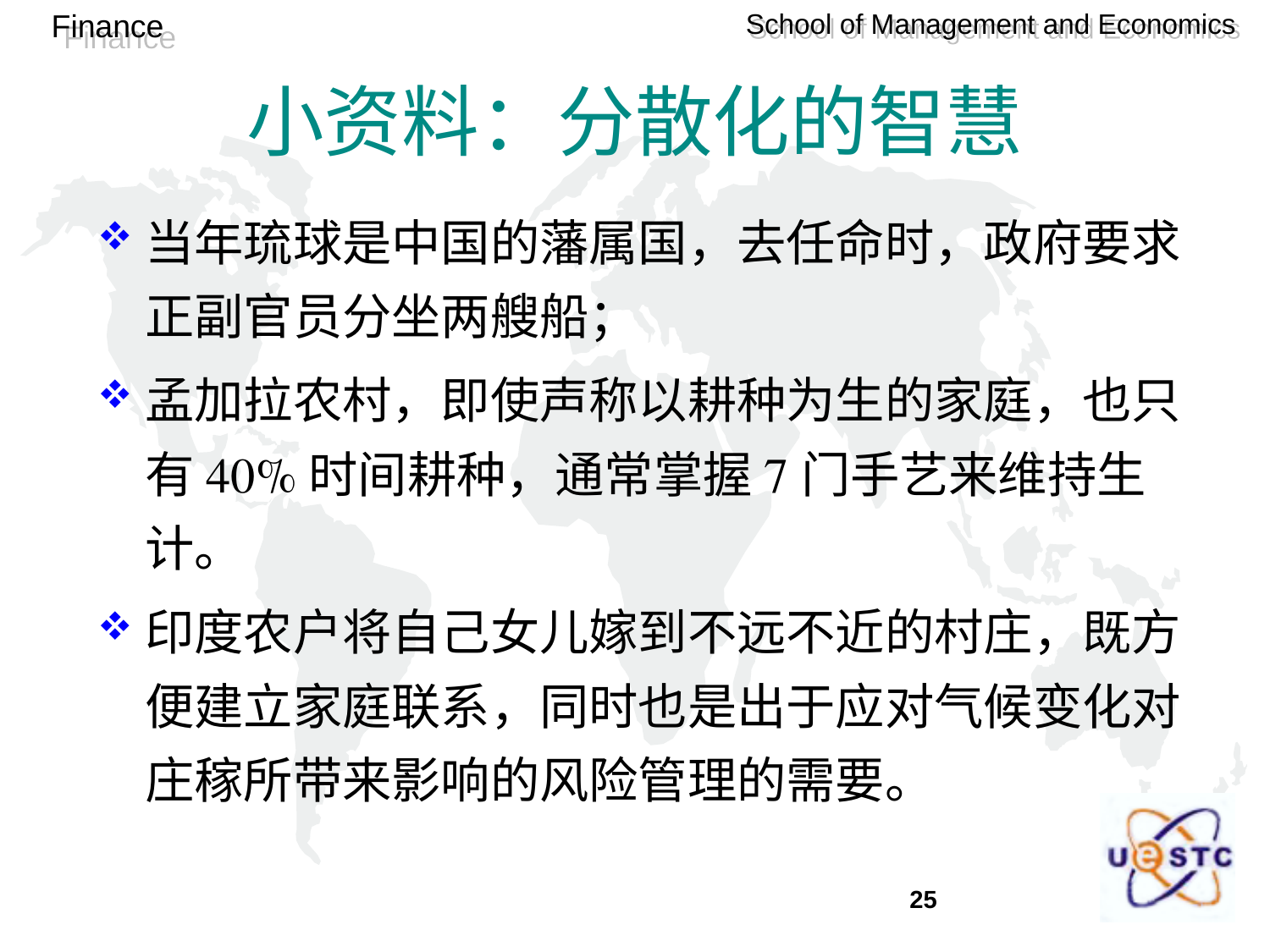

# 小资料：分散化的智慧
当年琉球是中国的藩属国，去任命时，政府要求正副官员分坐两艘船；
孟加拉农村，即使声称以耕种为生的家庭，也只有40%时间耕种，通常掌握7门手艺来维持生计。
印度农户将自己女儿嫁到不远不近的村庄，既方便建立家庭联系，同时也是出于应对气候变化对庄稼所带来影响的风险管理的需要。